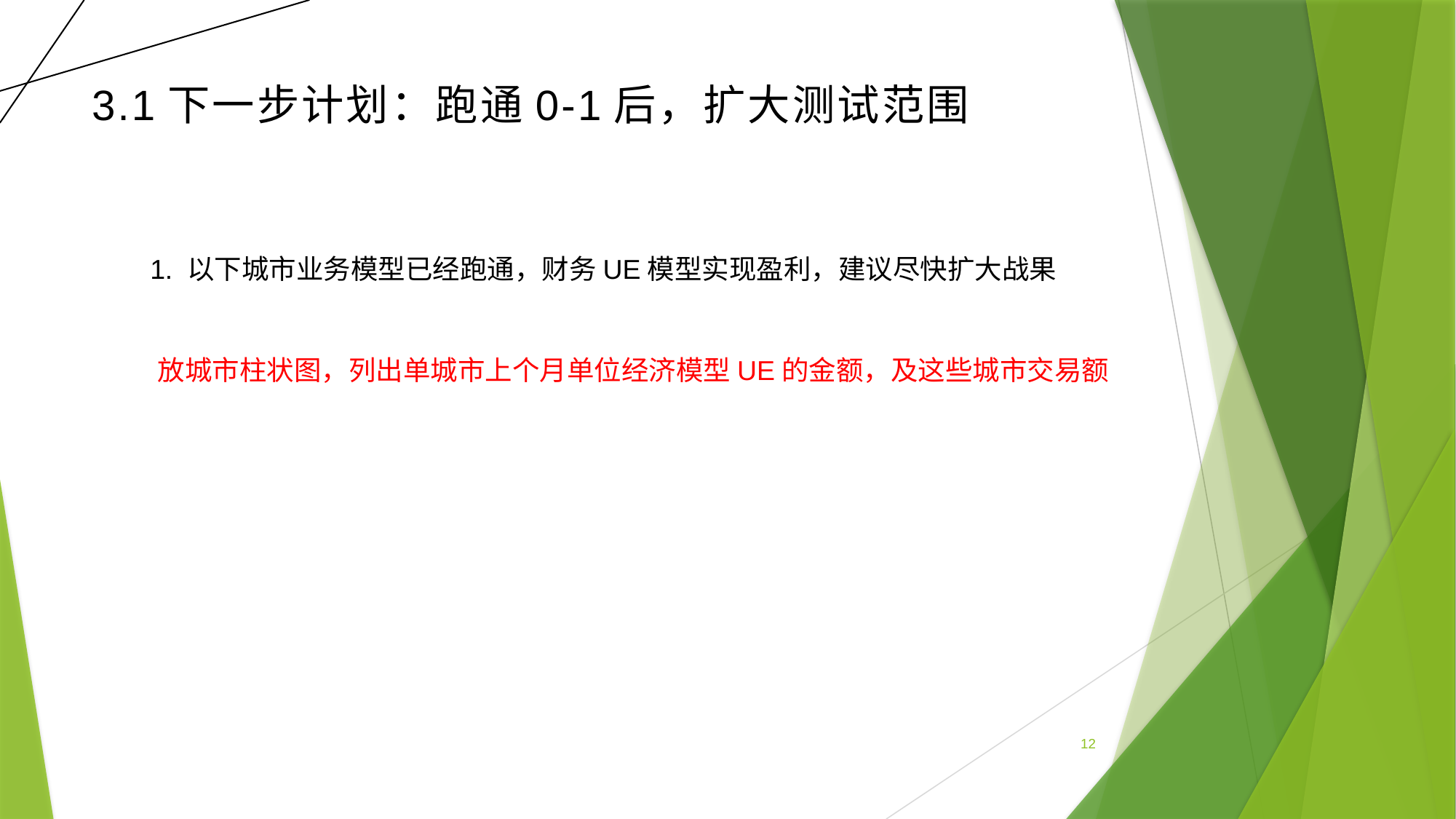

# 3.1下一步计划：跑通0-1后，扩大测试范围
1. 以下城市业务模型已经跑通，财务UE模型实现盈利，建议尽快扩大战果
放城市柱状图，列出单城市上个月单位经济模型UE的金额，及这些城市交易额
12